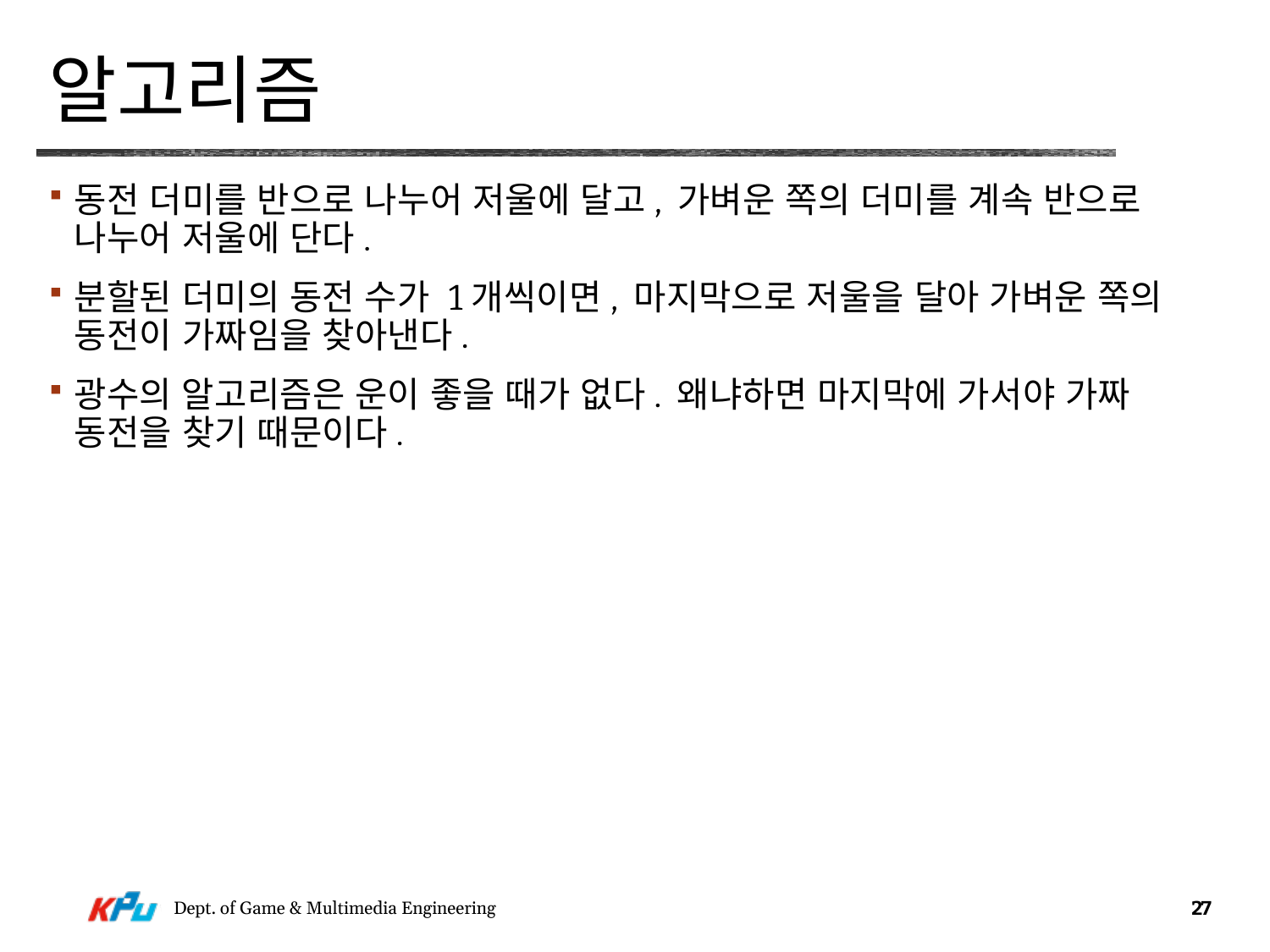

# 알고리즘
동전 더미를 반으로 나누어 저울에 달고, 가벼운 쪽의 더미를 계속 반으로 나누어 저울에 단다.
분할된 더미의 동전 수가 1개씩이면, 마지막으로 저울을 달아 가벼운 쪽의 동전이 가짜임을 찾아낸다.
광수의 알고리즘은 운이 좋을 때가 없다. 왜냐하면 마지막에 가서야 가짜 동전을 찾기 때문이다.
Dept. of Game & Multimedia Engineering
27